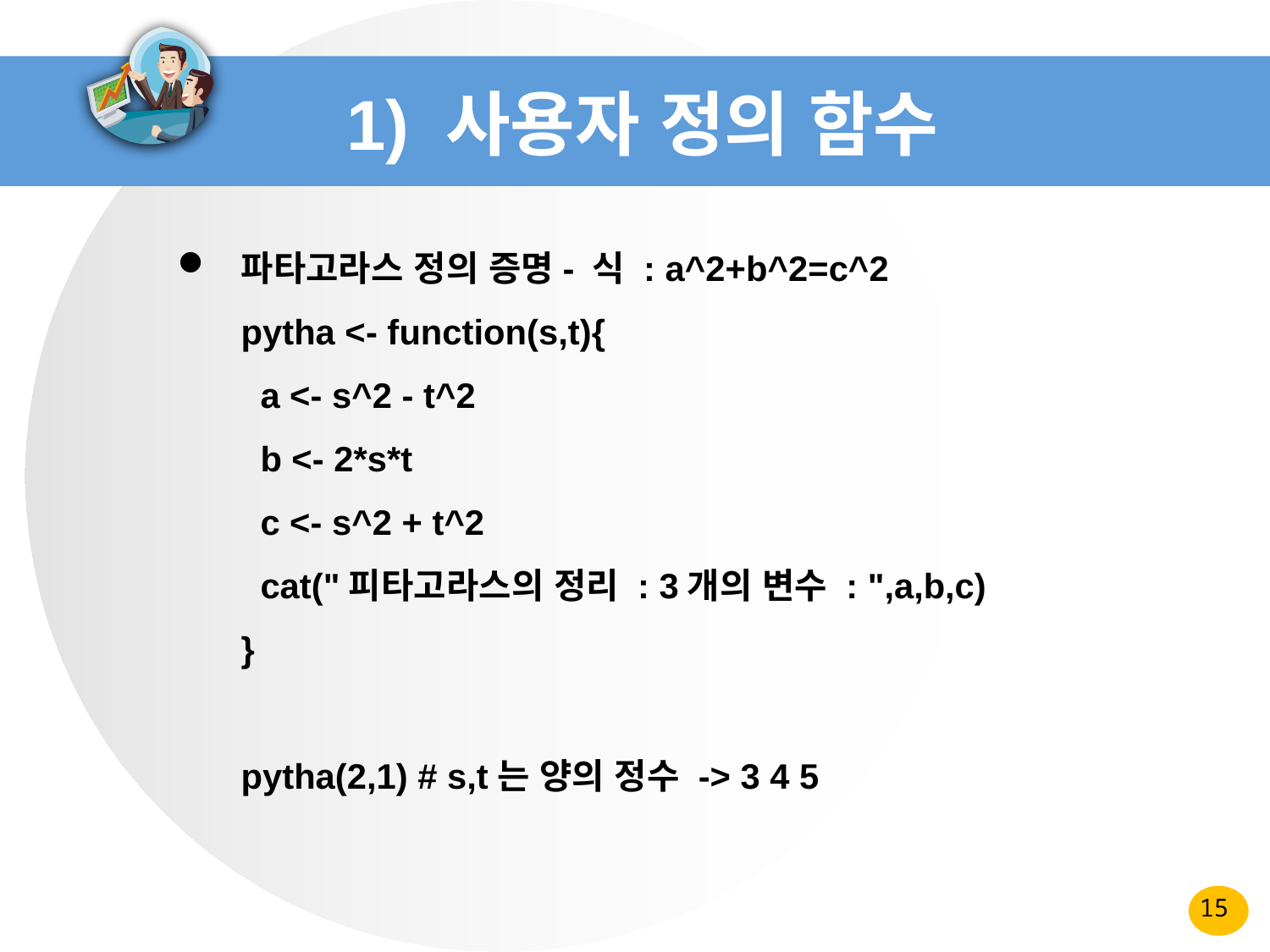

# 1) 사용자 정의 함수
파타고라스 정의 증명- 식 : a^2+b^2=c^2
pytha <- function(s,t){
  a <- s^2 - t^2
  b <- 2*s*t
  c <- s^2 + t^2
  cat("피타고라스의 정리 : 3개의 변수 : ",a,b,c)
}

pytha(2,1) # s,t는 양의 정수 -> 3 4 5
15